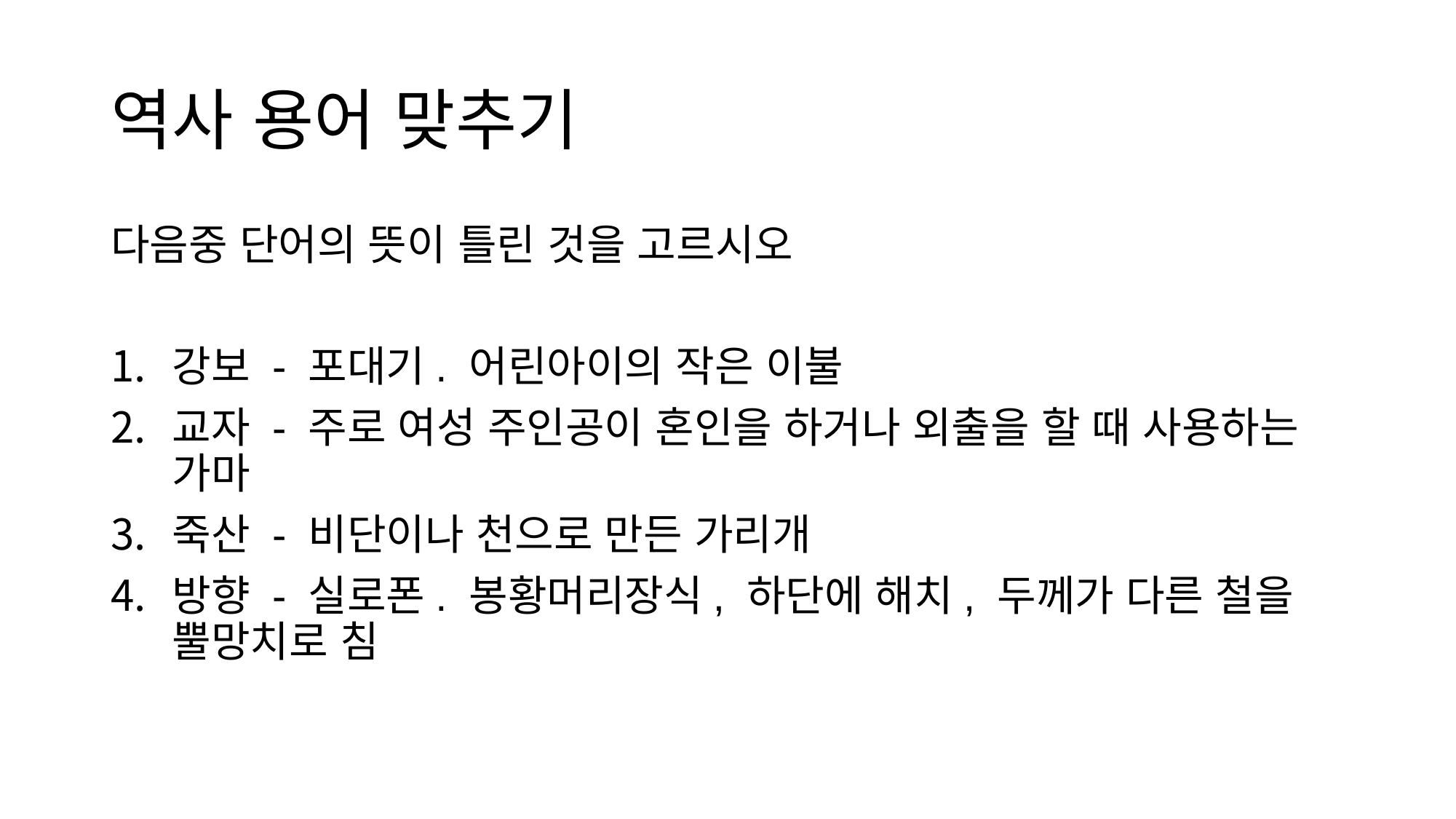

# 역사 용어 맞추기
다음중 단어의 뜻이 틀린 것을 고르시오

강보 - 포대기. 어린아이의 작은 이불
교자 - 주로 여성 주인공이 혼인을 하거나 외출을 할 때 사용하는 가마
죽산 - 비단이나 천으로 만든 가리개
방향 - 실로폰. 봉황머리장식, 하단에 해치, 두께가 다른 철을 뿔망치로 침